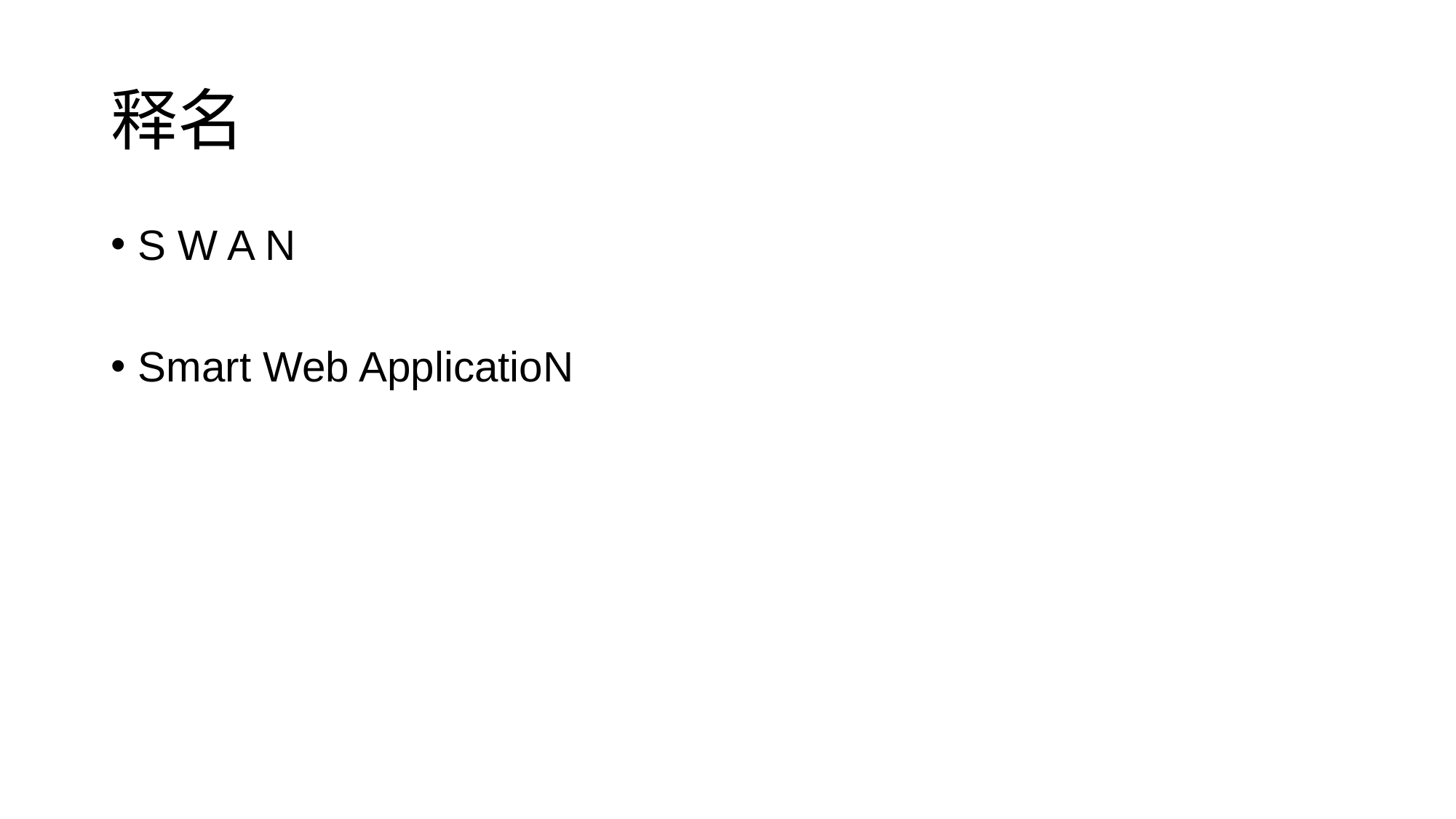

# 释名
S W A N

Smart Web ApplicatioN